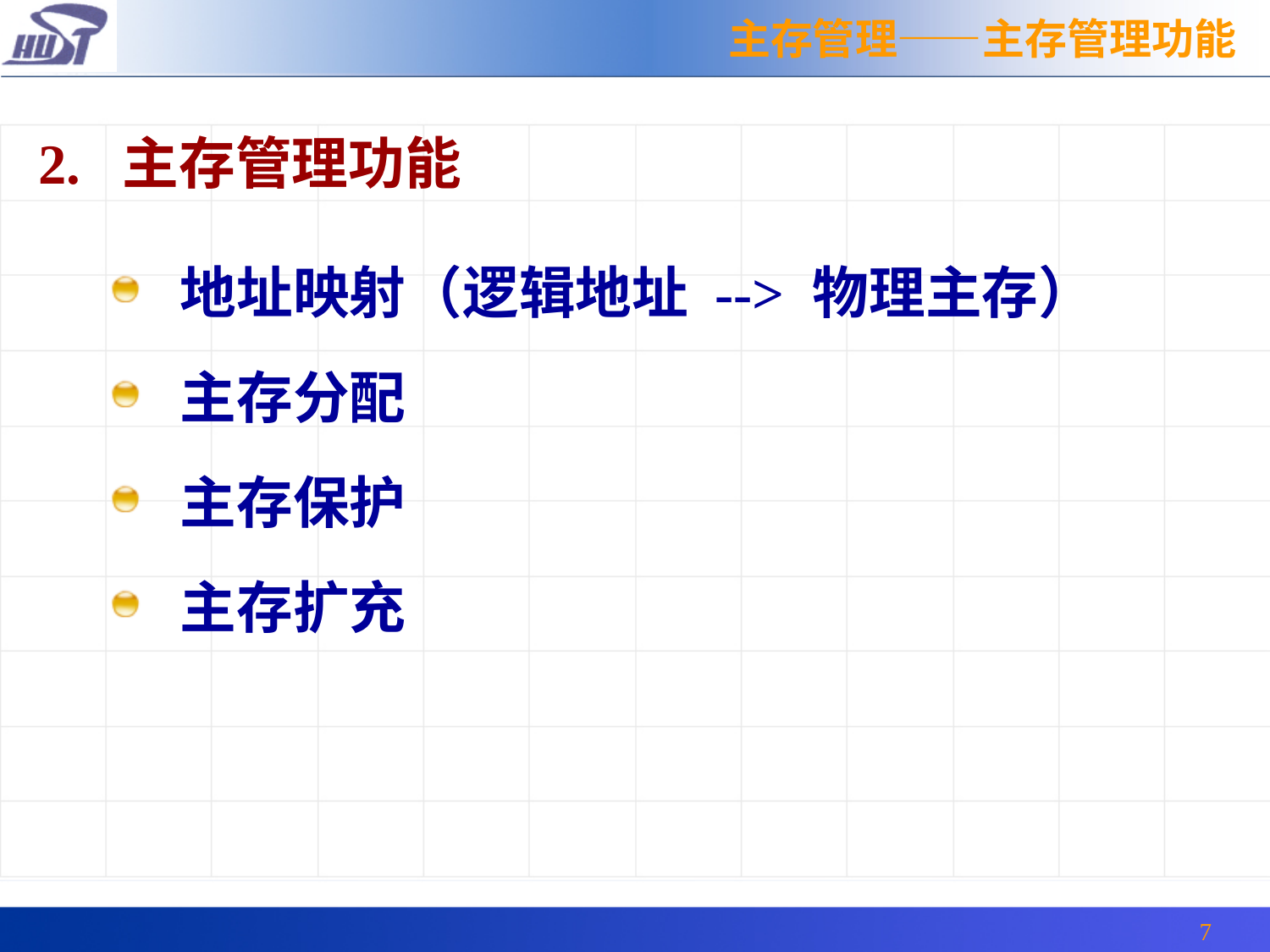

主存管理——主存管理功能
2.  主存管理功能
地址映射（逻辑地址 --> 物理主存）
主存分配
主存保护
主存扩充
7